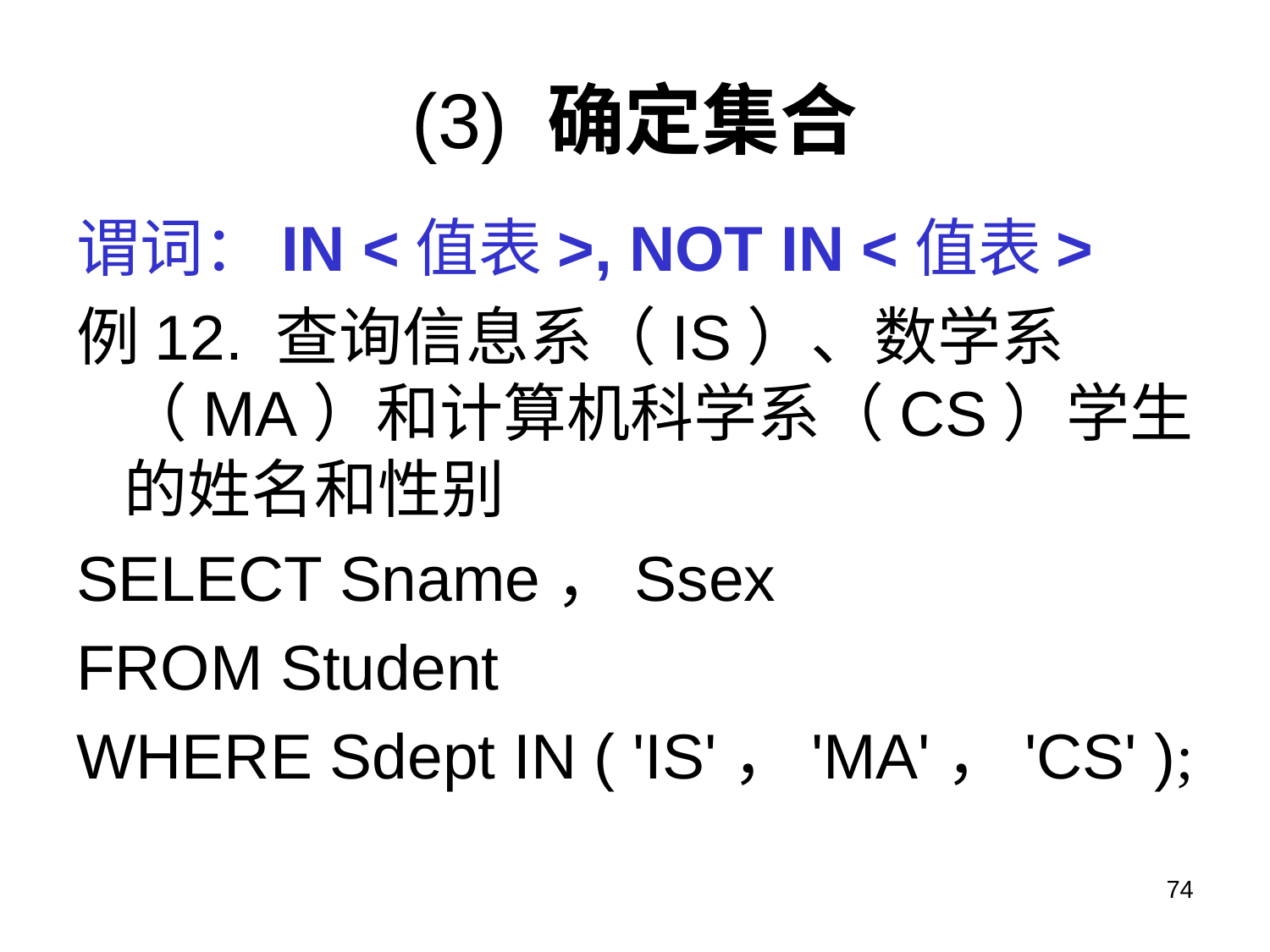

# (3) 确定集合
谓词：IN <值表>, NOT IN <值表>
例12. 查询信息系（IS）、数学系（MA）和计算机科学系（CS）学生的姓名和性别
SELECT Sname，Ssex
FROM Student
WHERE Sdept IN ( 'IS'，'MA'，'CS' );
74